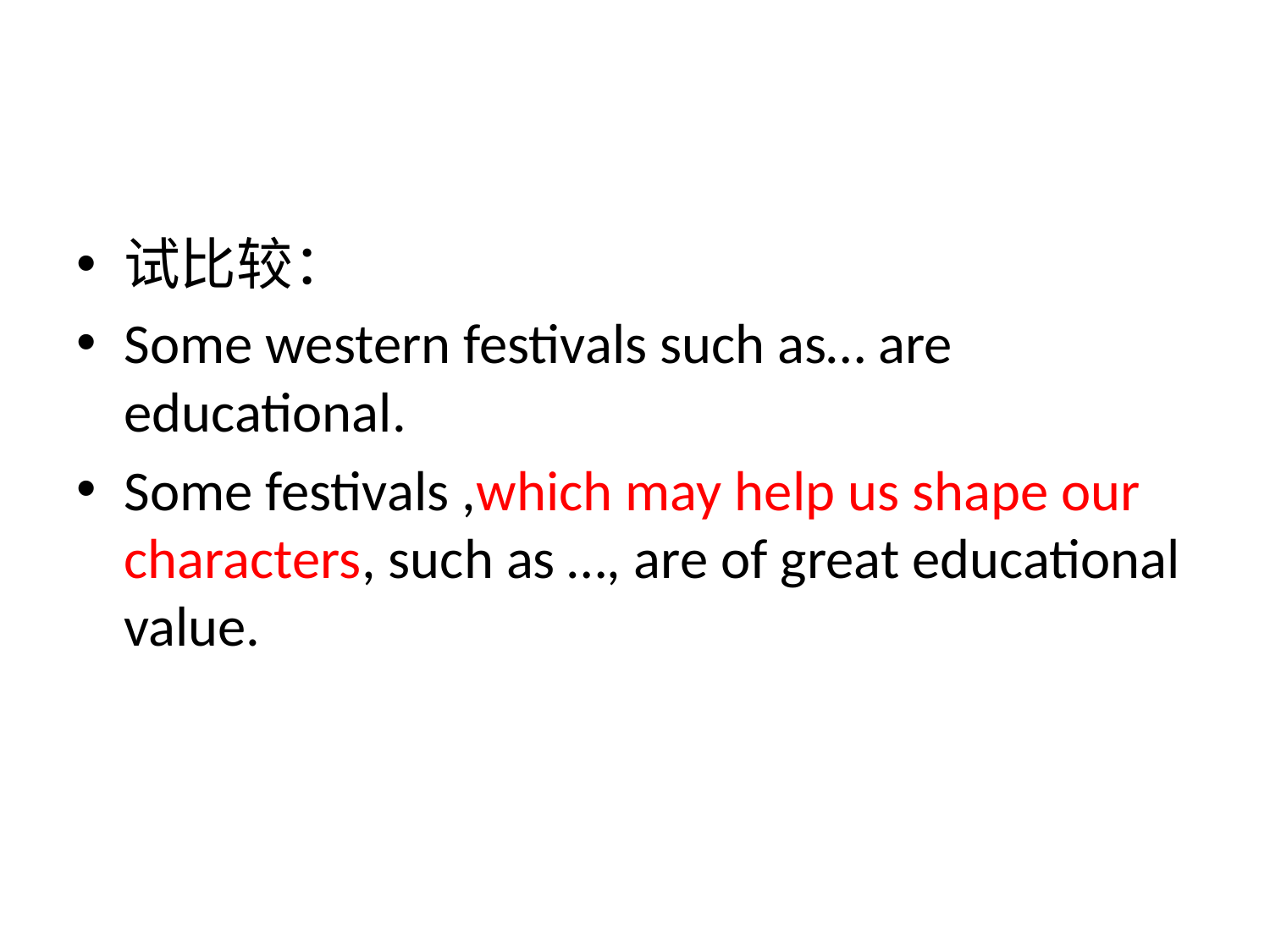

#
试比较：
Some western festivals such as… are educational.
Some festivals ,which may help us shape our characters, such as …, are of great educational value.